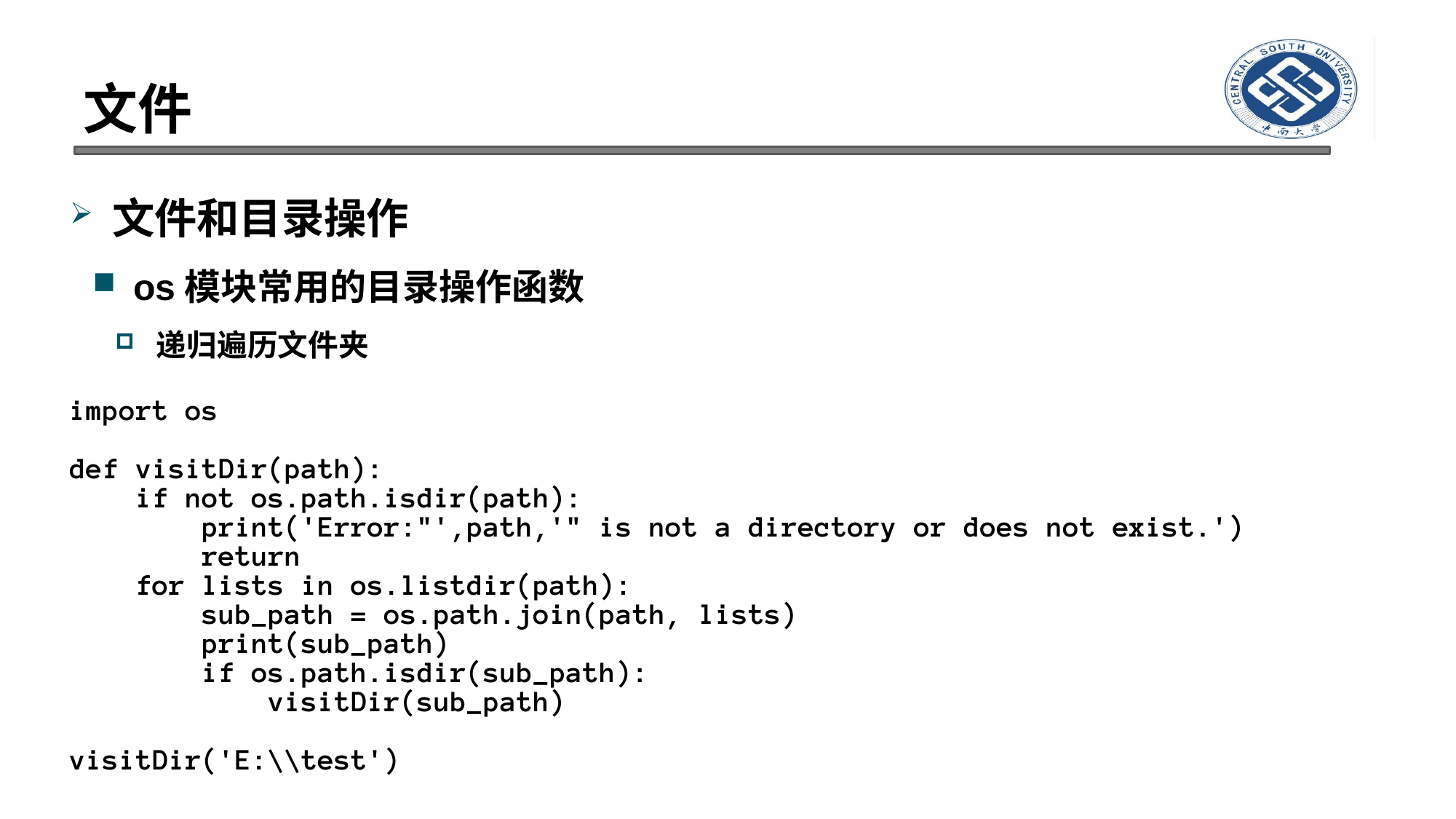

# 文件
文件和目录操作
os模块常用的目录操作函数
递归遍历文件夹

import os

def visitDir(path):
    if not os.path.isdir(path):
        print('Error:"',path,'" is not a directory or does not exist.')
        return
    for lists in os.listdir(path):
        sub_path = os.path.join(path, lists)
        print(sub_path)
        if os.path.isdir(sub_path):
            visitDir(sub_path)

visitDir('E:\\test')